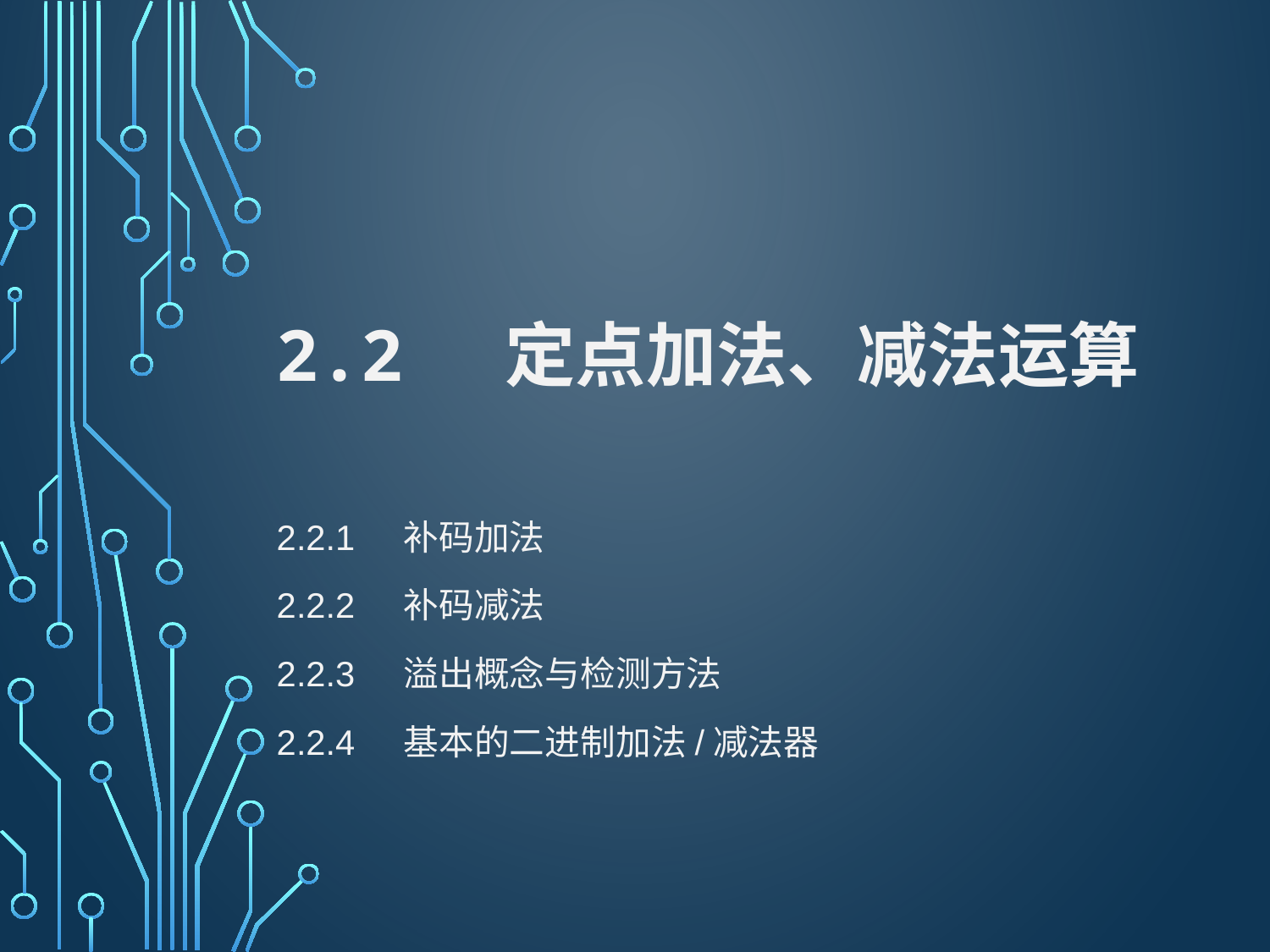

# 2.2  定点加法、减法运算
2.2.1	补码加法
2.2.2	补码减法
2.2.3	溢出概念与检测方法
2.2.4	基本的二进制加法/减法器